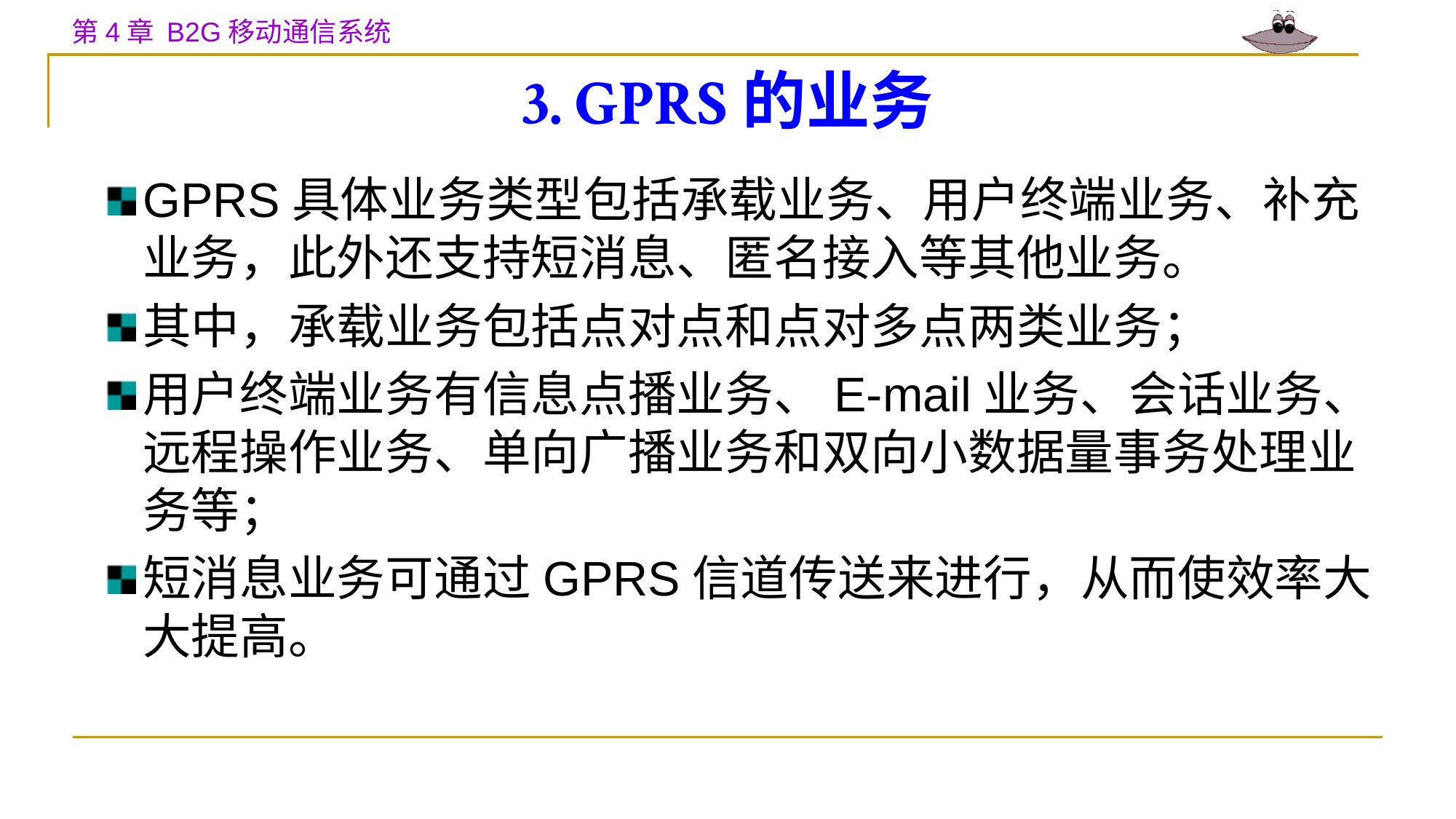

# 3. GPRS的业务
GPRS具体业务类型包括承载业务、用户终端业务、补充业务，此外还支持短消息、匿名接入等其他业务。
其中，承载业务包括点对点和点对多点两类业务；
用户终端业务有信息点播业务、E-mail业务、会话业务、远程操作业务、单向广播业务和双向小数据量事务处理业务等；
短消息业务可通过GPRS信道传送来进行，从而使效率大大提高。